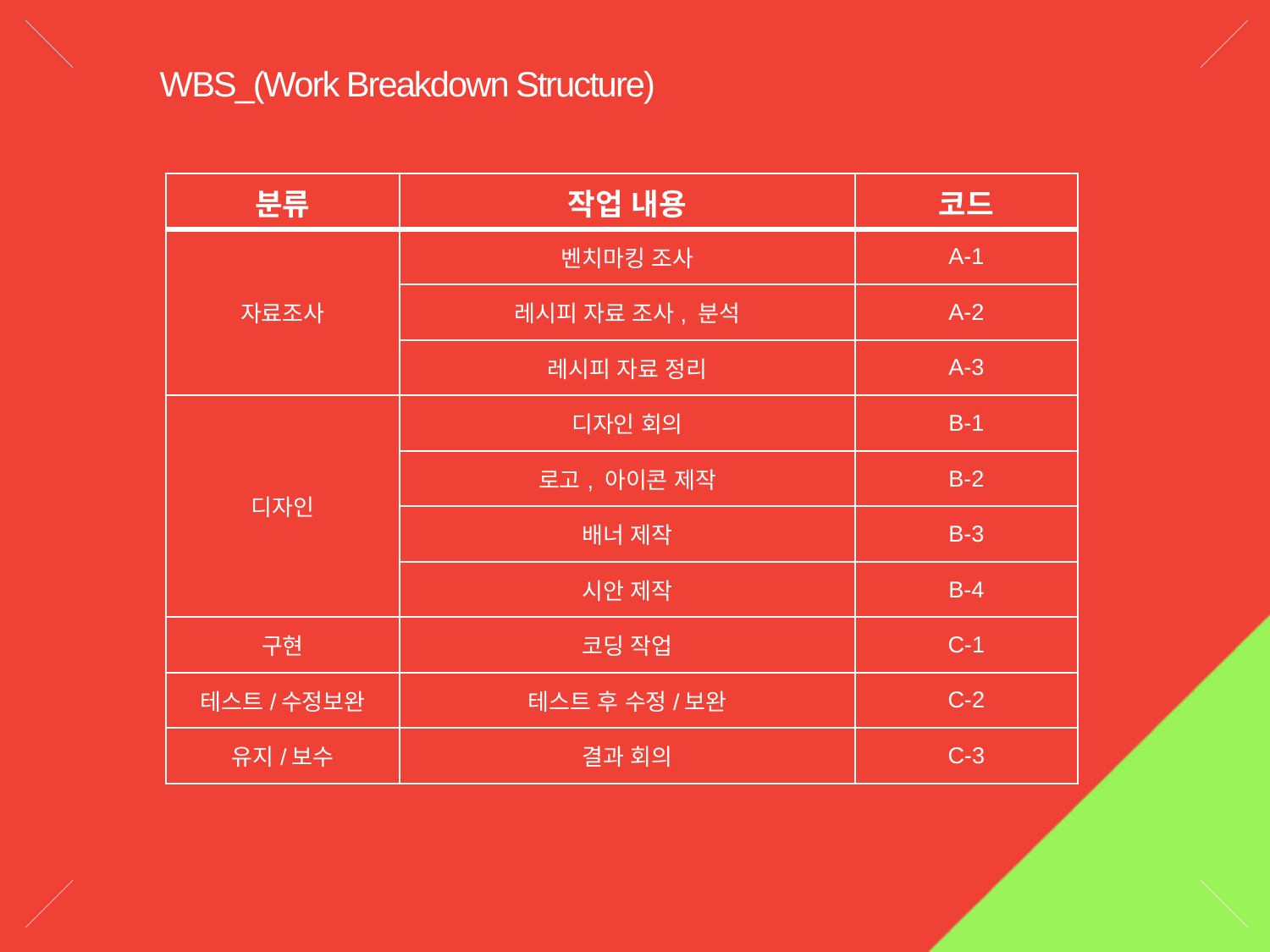

WBS_(Work Breakdown Structure)
| 분류 | 작업 내용 | 코드 |
| --- | --- | --- |
| 자료조사 | 벤치마킹 조사 | A-1 |
|  | 레시피 자료 조사, 분석 | A-2 |
|  | 레시피 자료 정리 | A-3 |
| 디자인 | 디자인 회의 | B-1 |
|  | 로고, 아이콘 제작 | B-2 |
|  | 배너 제작 | B-3 |
|  | 시안 제작 | B-4 |
| 구현 | 코딩 작업 | C-1 |
| 테스트/수정보완 | 테스트 후 수정/보완 | C-2 |
| 유지/보수 | 결과 회의 | C-3 |